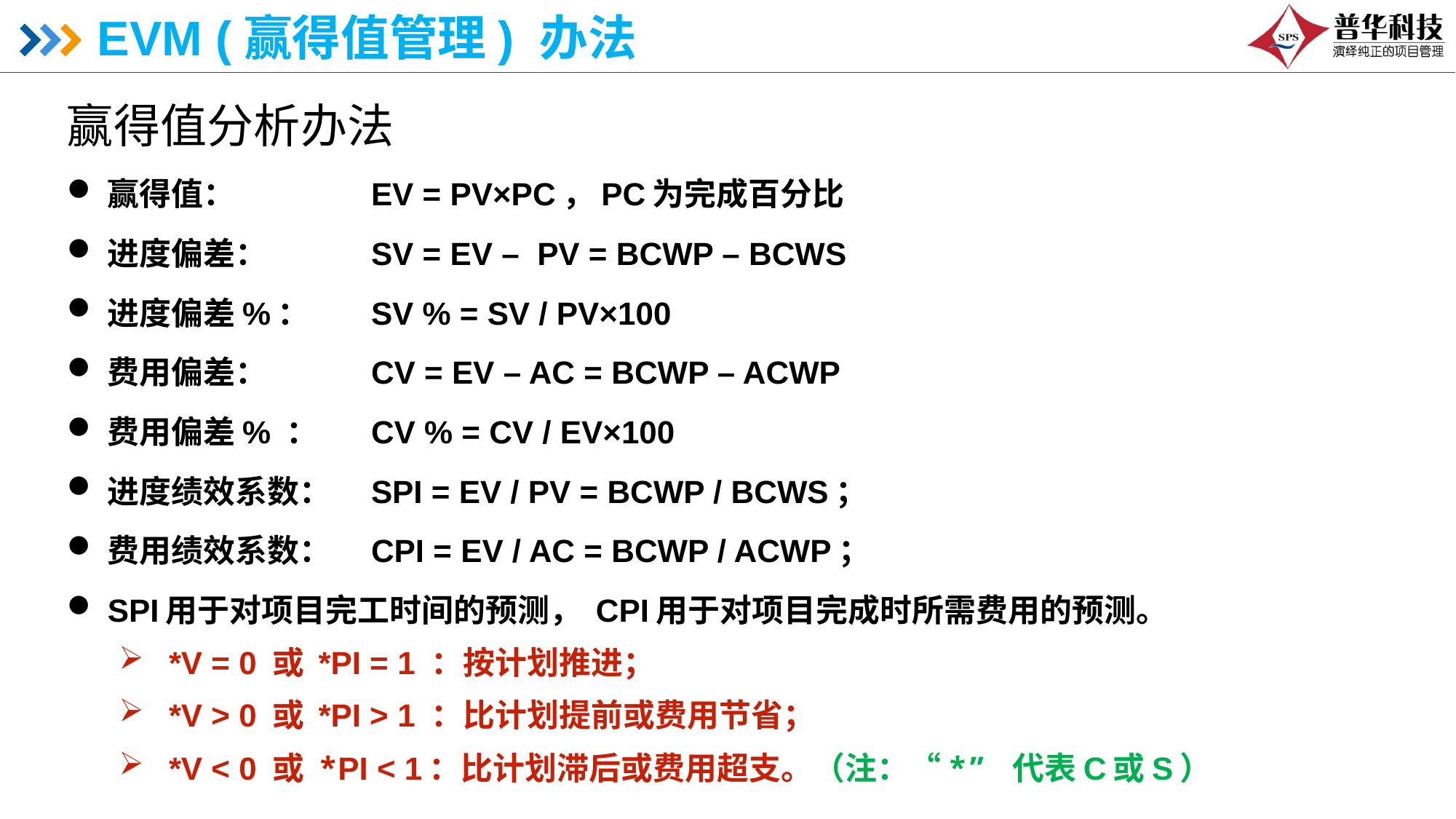

# EVM (赢得值管理) 办法
赢得值分析办法
赢得值：		EV = PV×PC，PC为完成百分比
进度偏差：     	SV = EV –  PV = BCWP – BCWS
进度偏差%：  	SV % = SV / PV×100
费用偏差：     	CV = EV – AC = BCWP – ACWP
费用偏差% ： 	CV % = CV / EV×100
进度绩效系数：	SPI = EV / PV = BCWP / BCWS；
费用绩效系数：	CPI = EV / AC = BCWP / ACWP；
SPI用于对项目完工时间的预测， CPI用于对项目完成时所需费用的预测。
*V = 0 或 *PI = 1 ：按计划推进；
*V > 0 或 *PI > 1 ：比计划提前或费用节省；
*V < 0 或 *PI < 1：比计划滞后或费用超支。（注：“*” 代表C或S）